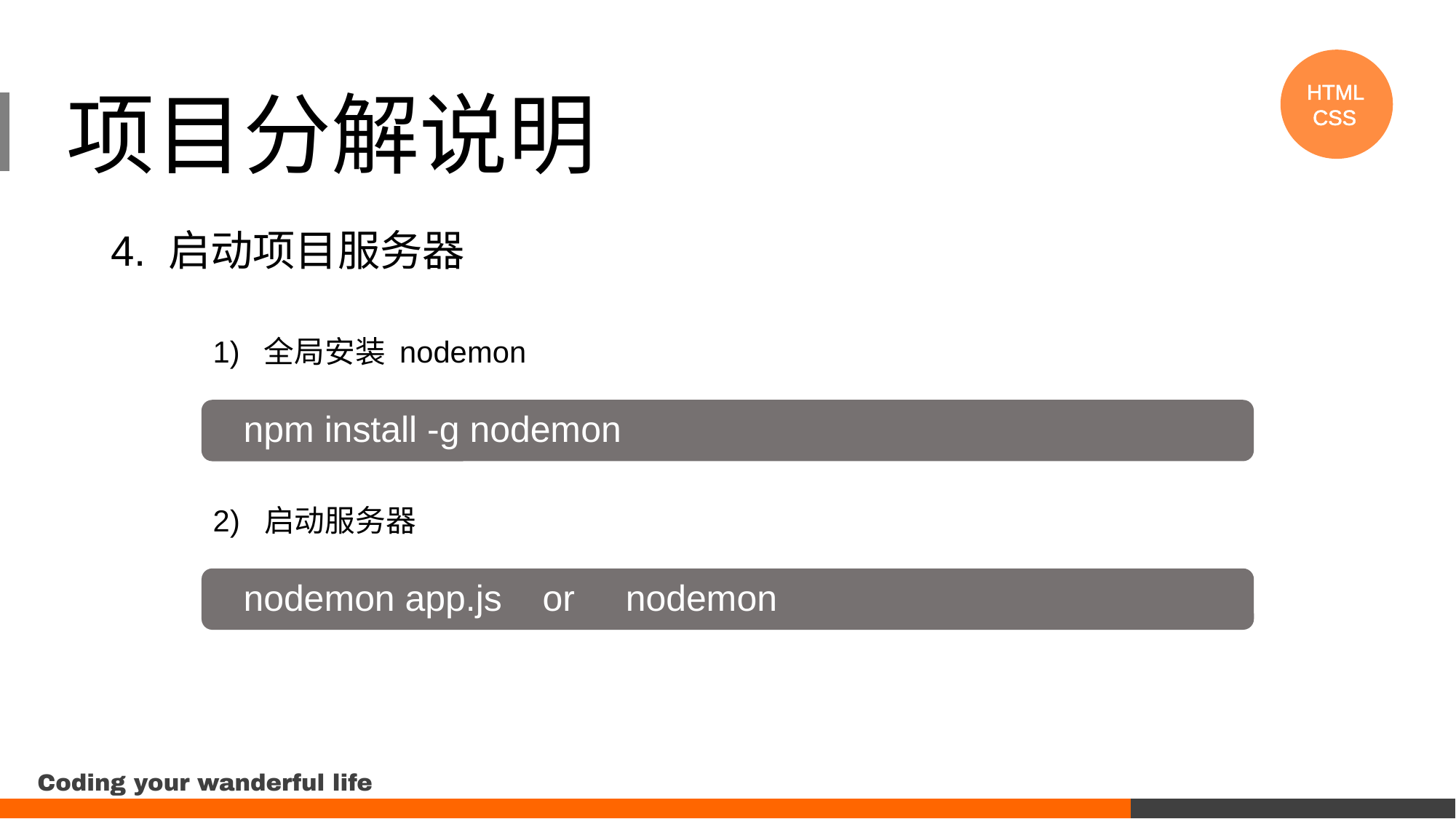

# 项目分解说明

 HTML
  CSS

4. 启动项目服务器
1)  全局安装 nodemon
   npm install -g nodemon

2)  启动服务器
   nodemon app.js    or     nodemon

Coding your wanderful life